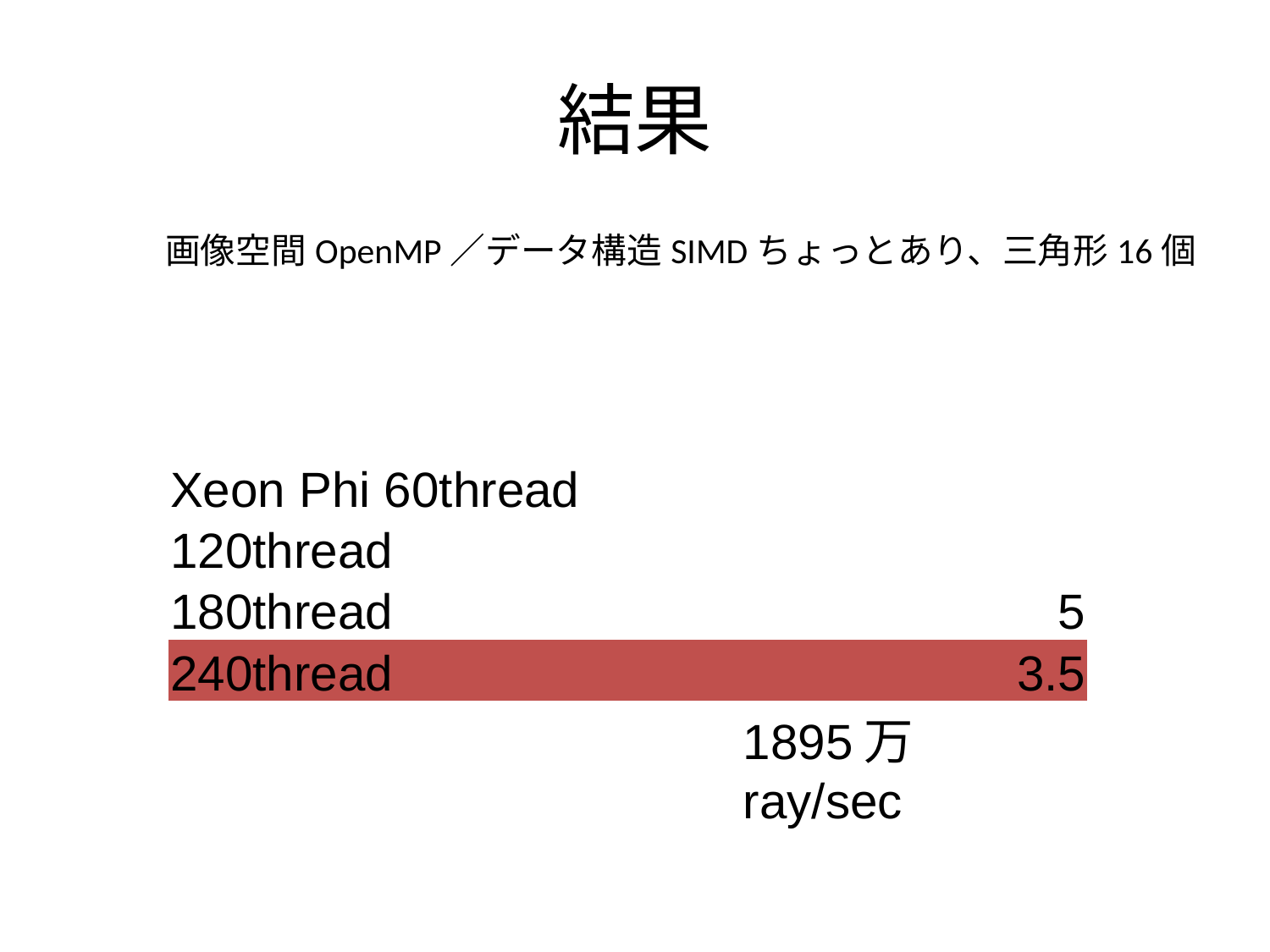

# 結果
画像空間OpenMP／データ構造SIMDちょっとあり、三角形16個
| Xeon Phi 60thread |  |  |
| --- | --- | --- |
| 120thread |  |  |
| 180thread |  | 5 |
| 240thread |  | 3.5 |
|  |  | 1895万 ray/sec |